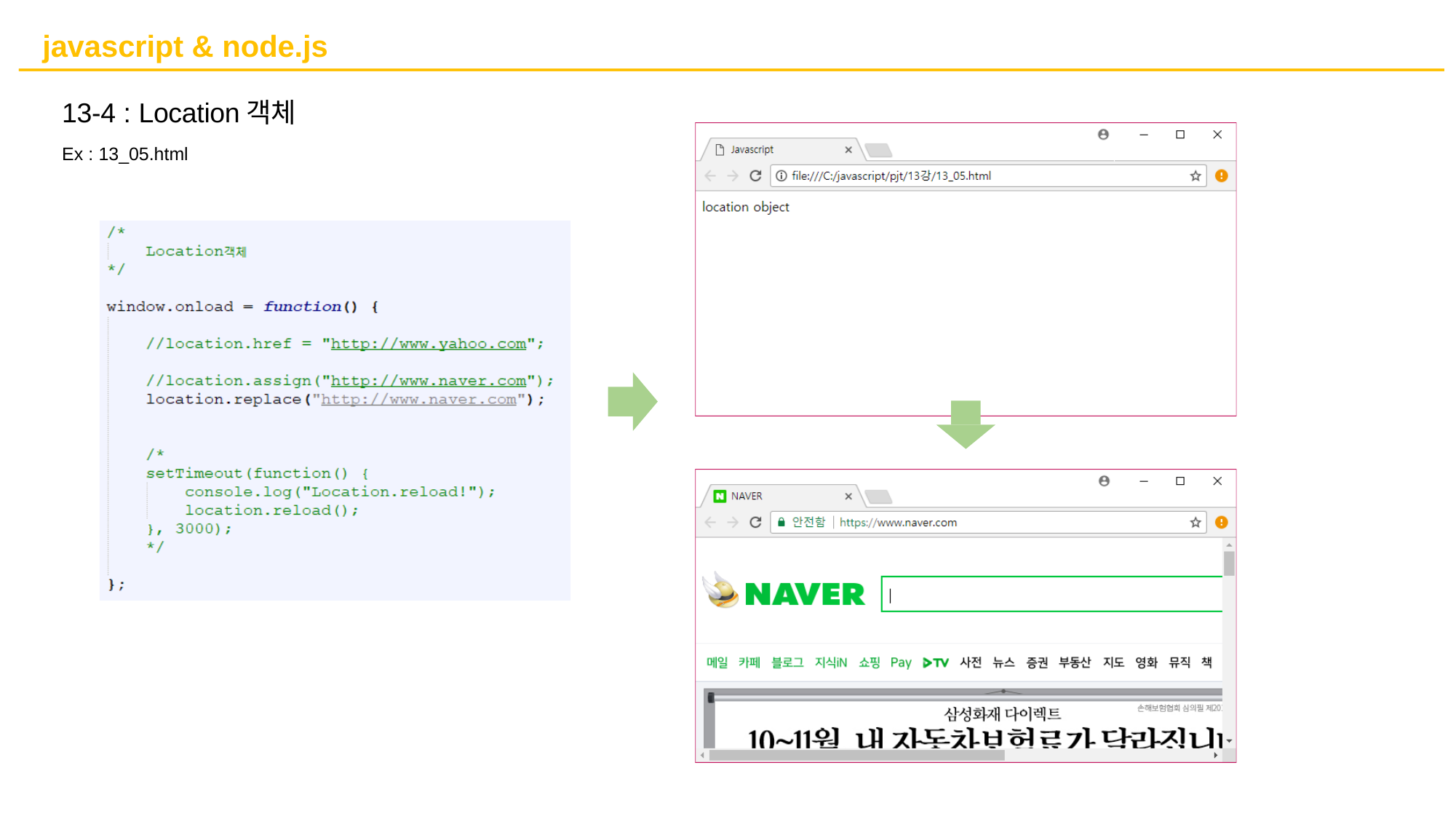

# javascript & node.js

13-4 : Location객체
Ex : 13_05.html